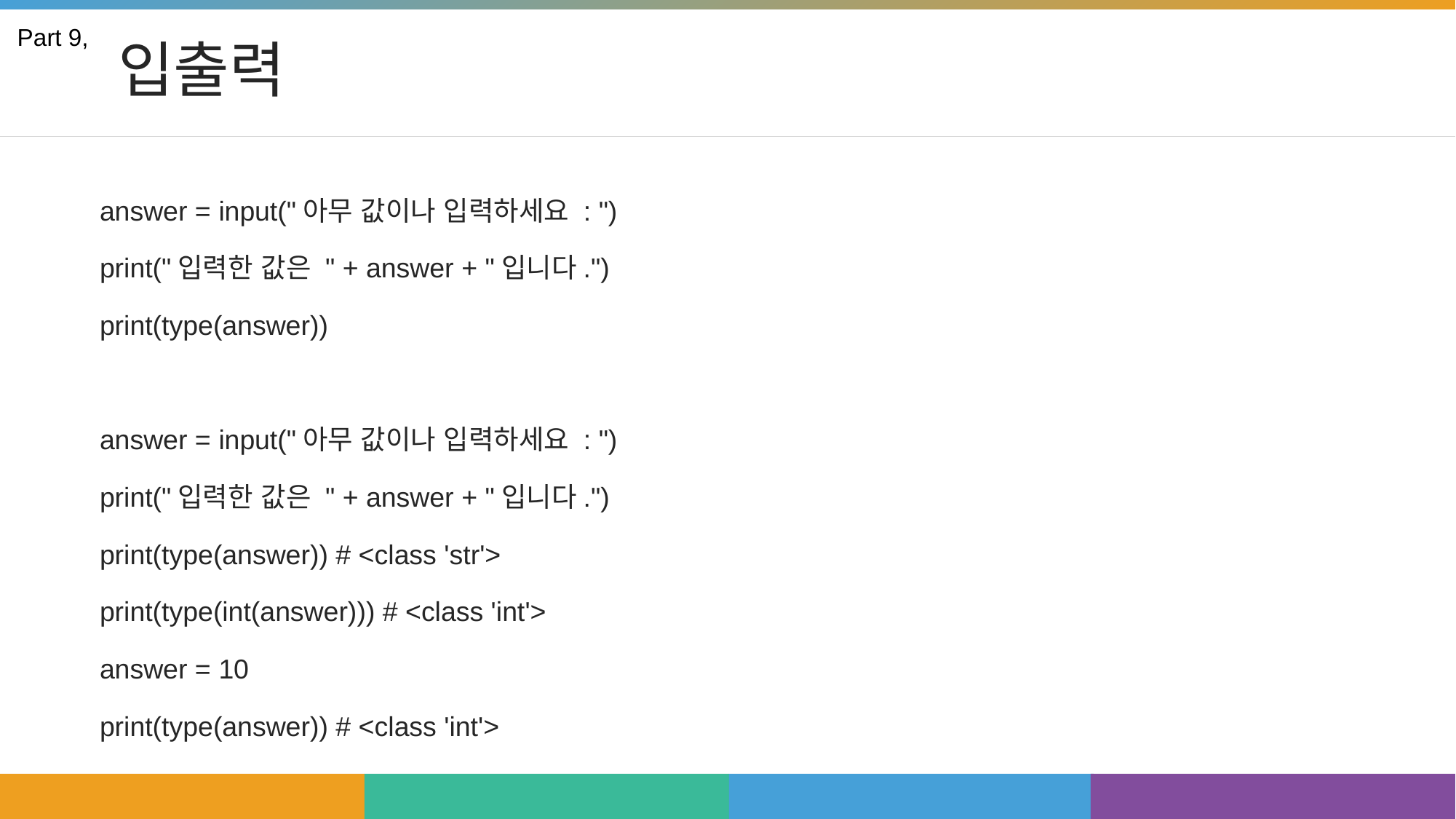

# 입출력
Part 9,
answer = input("아무 값이나 입력하세요 : ")
print("입력한 값은 " + answer + "입니다.")
print(type(answer))

answer = input("아무 값이나 입력하세요 : ")
print("입력한 값은 " + answer + "입니다.")
print(type(answer)) # <class 'str'>
print(type(int(answer))) # <class 'int'>
answer = 10
print(type(answer)) # <class 'int'>